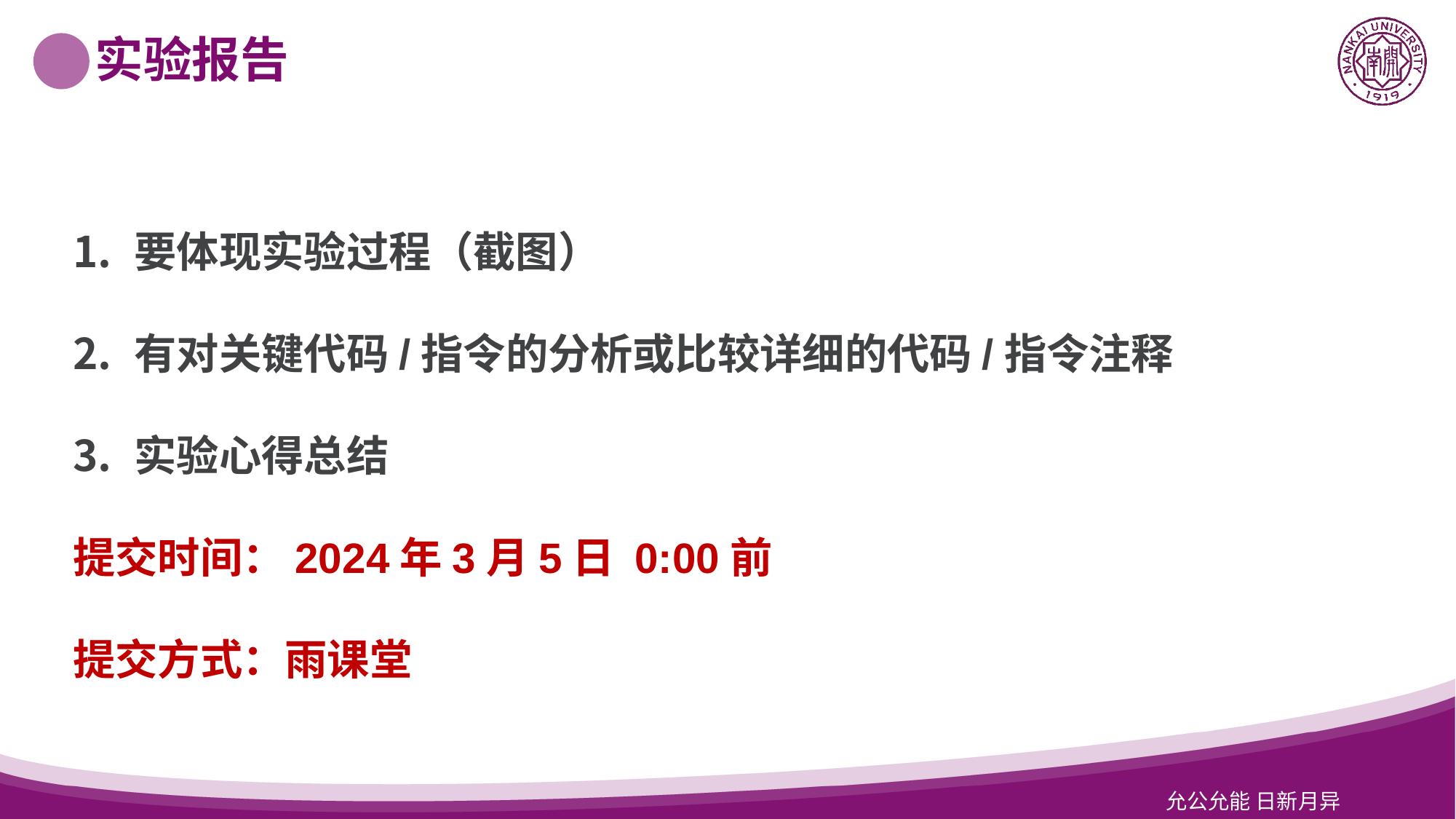

选中图片Delete，点击中间图标即可插入新图片

实验报告
要体现实验过程（截图）
有对关键代码/指令的分析或比较详细的代码/指令注释
实验心得总结
提交时间：2024年3月5日 0:00前
提交方式：雨课堂